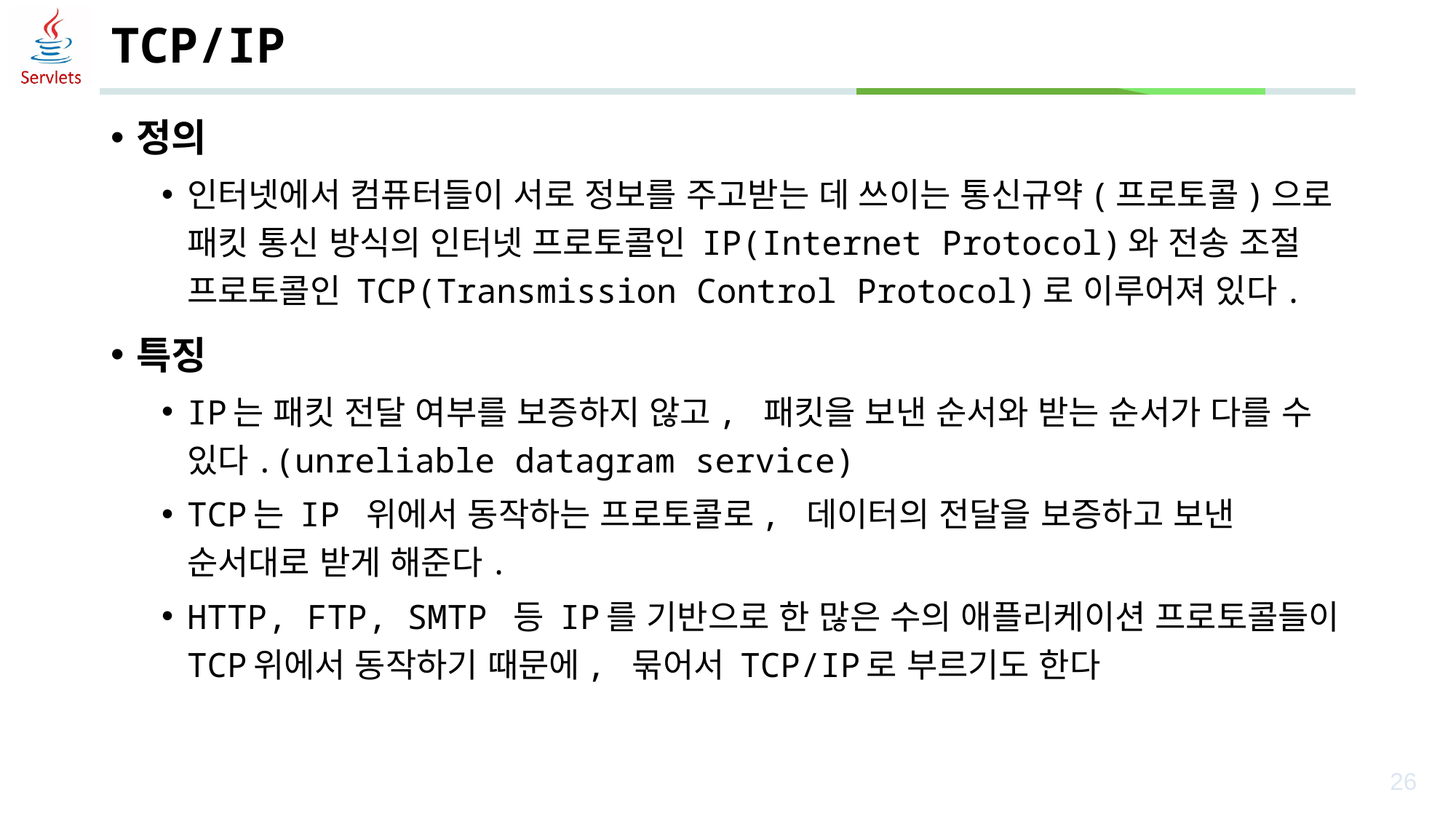

# TCP/IP
정의
인터넷에서 컴퓨터들이 서로 정보를 주고받는 데 쓰이는 통신규약(프로토콜)으로 패킷 통신 방식의 인터넷 프로토콜인 IP(Internet Protocol)와 전송 조절 프로토콜인 TCP(Transmission Control Protocol)로 이루어져 있다.
특징
IP는 패킷 전달 여부를 보증하지 않고, 패킷을 보낸 순서와 받는 순서가 다를 수 있다.(unreliable datagram service)
TCP는 IP 위에서 동작하는 프로토콜로, 데이터의 전달을 보증하고 보낸 순서대로 받게 해준다.
HTTP, FTP, SMTP 등 IP를 기반으로 한 많은 수의 애플리케이션 프로토콜들이 TCP위에서 동작하기 때문에, 묶어서 TCP/IP로 부르기도 한다
26